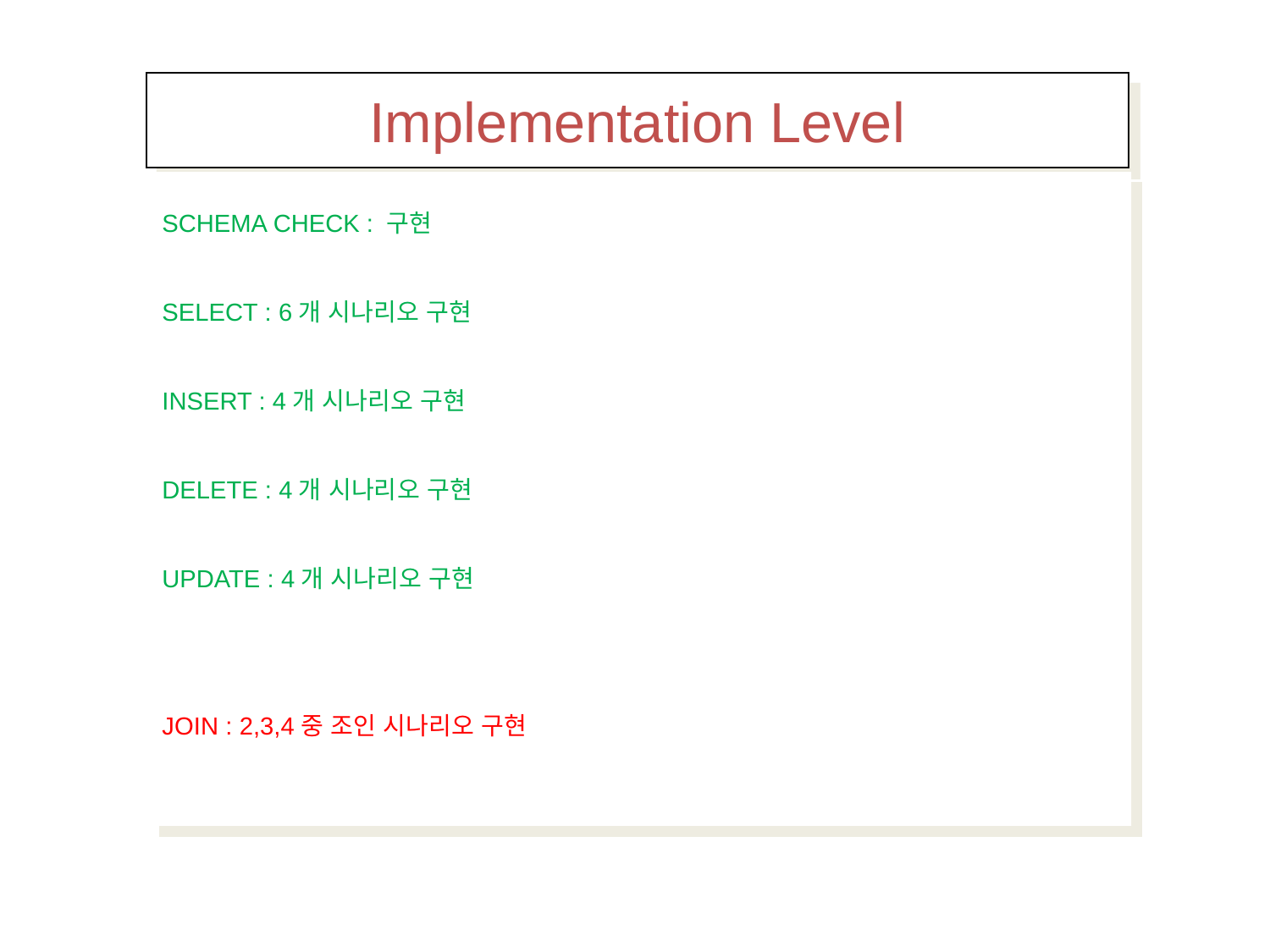

Implementation Level

SCHEMA CHECK : 구현

SELECT : 6개 시나리오 구현

INSERT : 4개 시나리오 구현

DELETE : 4개 시나리오 구현

UPDATE : 4개 시나리오 구현

JOIN : 2,3,4중 조인 시나리오 구현